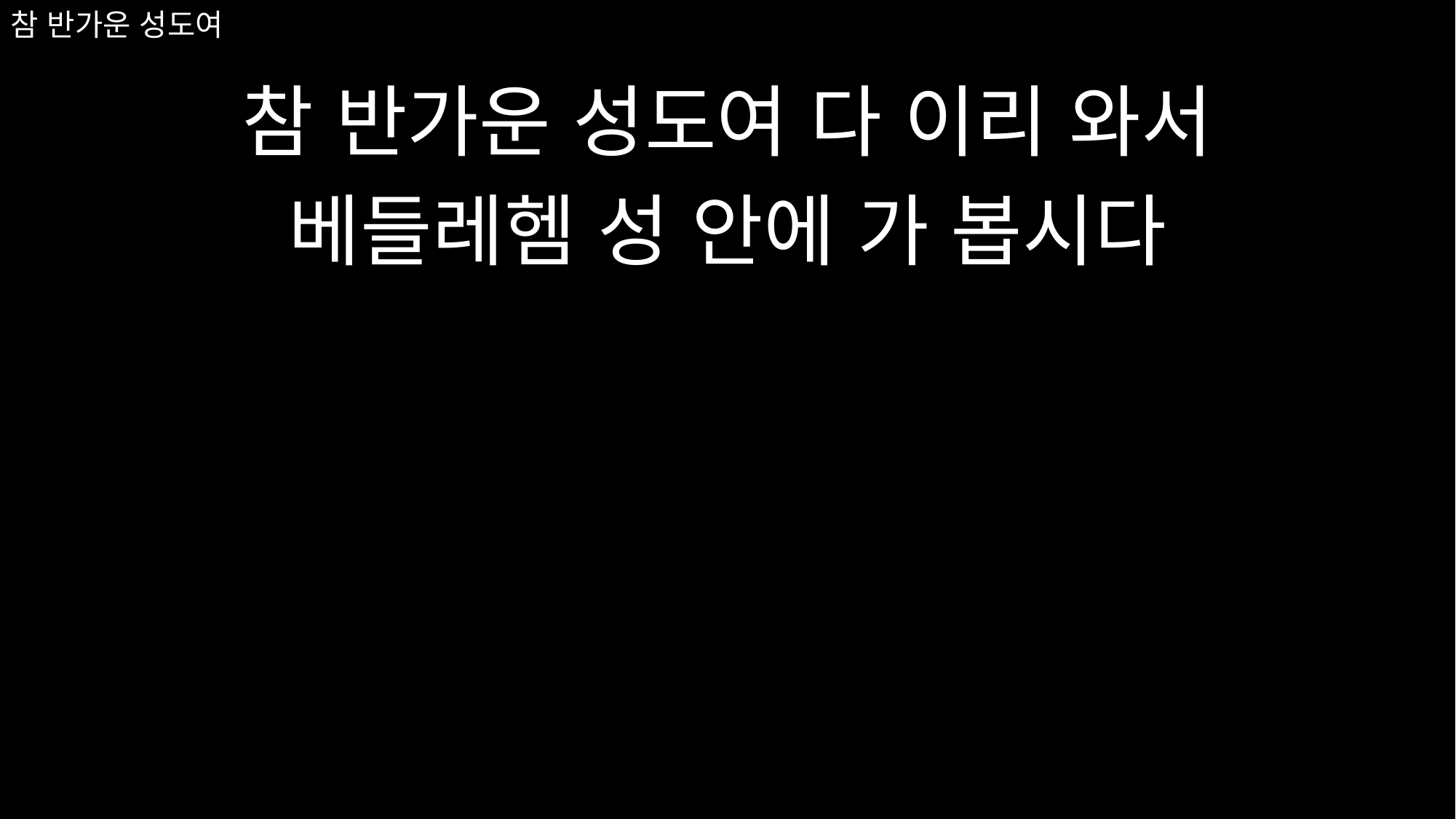

참 반가운 성도여 다 이리 와서
베들레헴 성 안에 가 봅시다

# 참 반가운 성도여